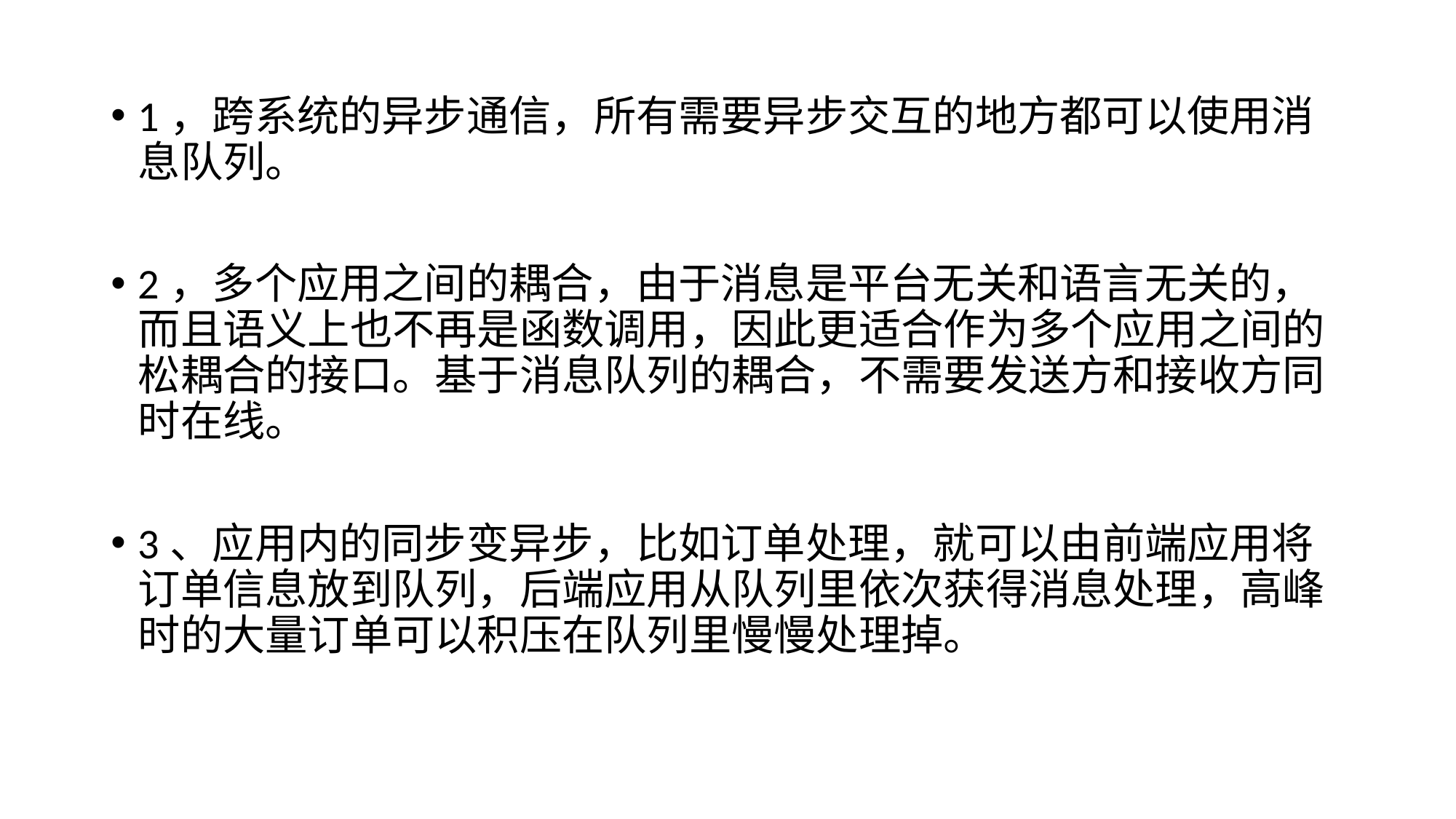

# 1，跨系统的异步通信，所有需要异步交互的地方都可以使用消息队列。

2，多个应用之间的耦合，由于消息是平台无关和语言无关的，而且语义上也不再是函数调用，因此更适合作为多个应用之间的松耦合的接口。基于消息队列的耦合，不需要发送方和接收方同时在线。

3、应用内的同步变异步，比如订单处理，就可以由前端应用将订单信息放到队列，后端应用从队列里依次获得消息处理，高峰时的大量订单可以积压在队列里慢慢处理掉。